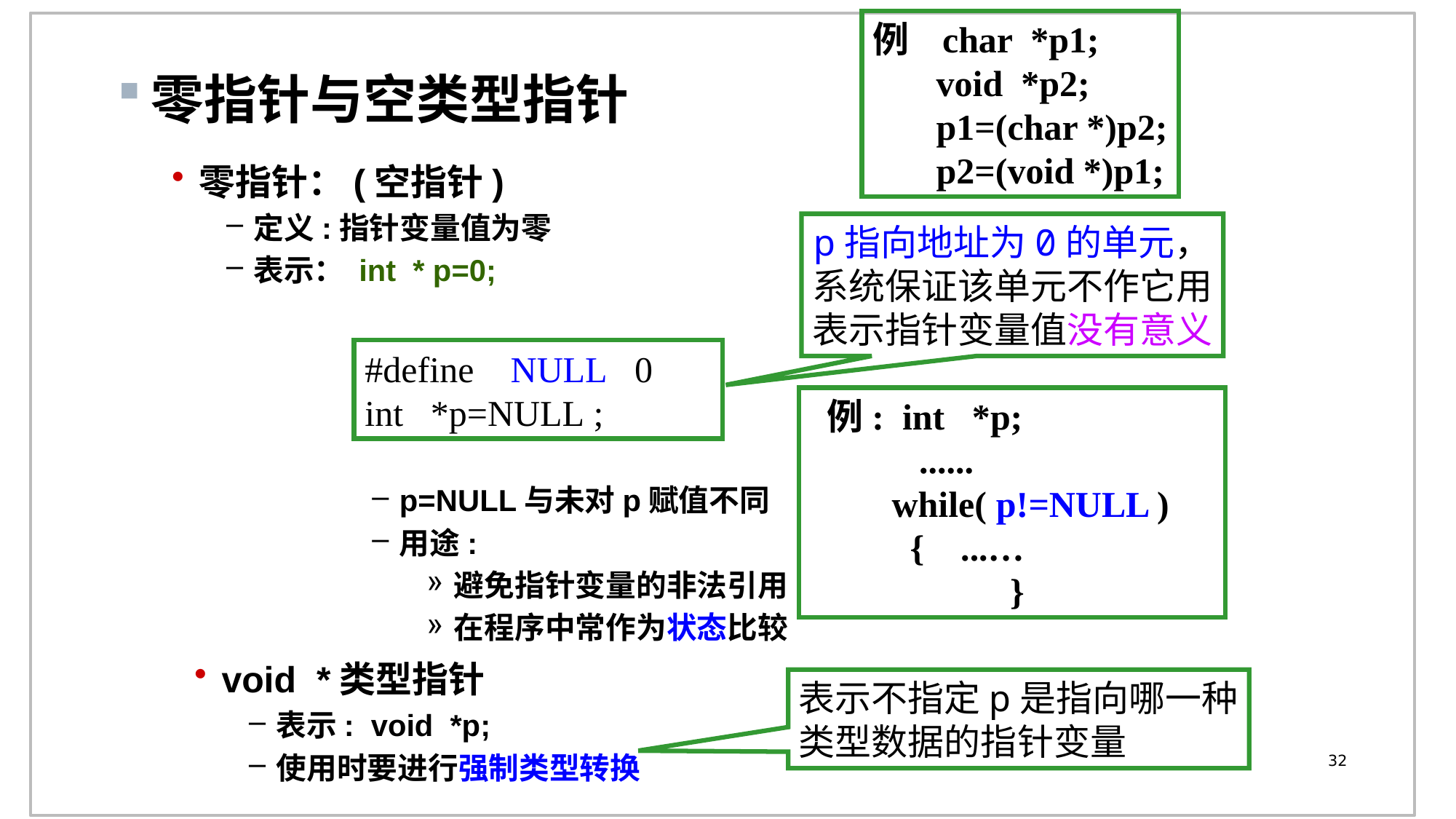

例   char  *p1;
       void  *p2;
       p1=(char *)p2;
       p2=(void *)p1;

零指针与空类型指针
零指针：(空指针)
定义:指针变量值为零
表示： int  * p=0;
p指向地址为0的单元，
系统保证该单元不作它用
表示指针变量值没有意义
#define    NULL   0
int   *p=NULL ;

 例:  int   *p;
            ......
         while( p!=NULL )
           {    ...…
                      }
p=NULL与未对p赋值不同
用途:
避免指针变量的非法引用
在程序中常作为状态比较
void  *类型指针
表示:  void  *p;
使用时要进行强制类型转换
表示不指定p是指向哪一种
类型数据的指针变量
32